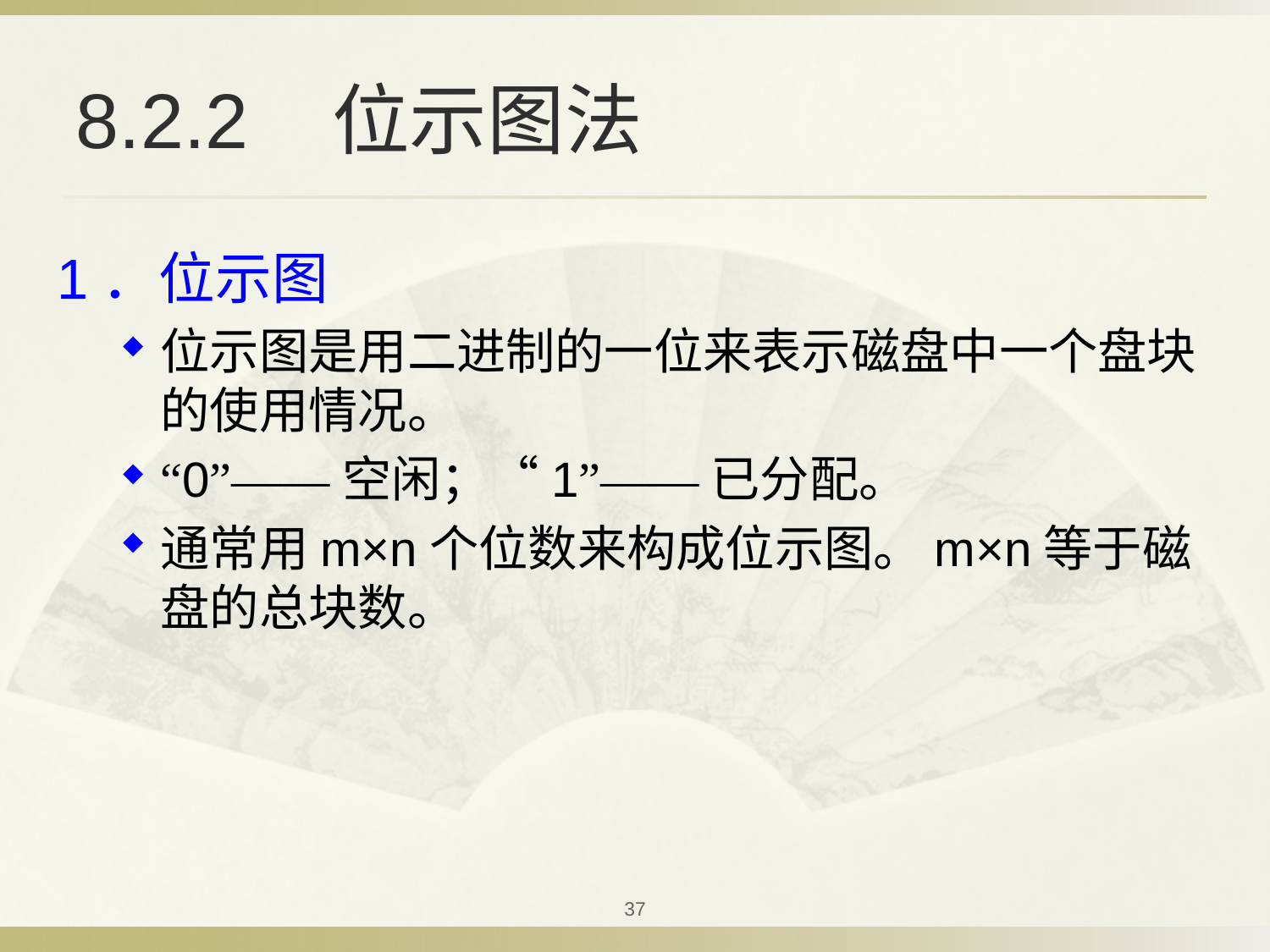

# 8.2.2   位示图法
1．位示图
位示图是用二进制的一位来表示磁盘中一个盘块的使用情况。
“0”——空闲；“1”——已分配。
通常用m×n个位数来构成位示图。m×n等于磁盘的总块数。
37